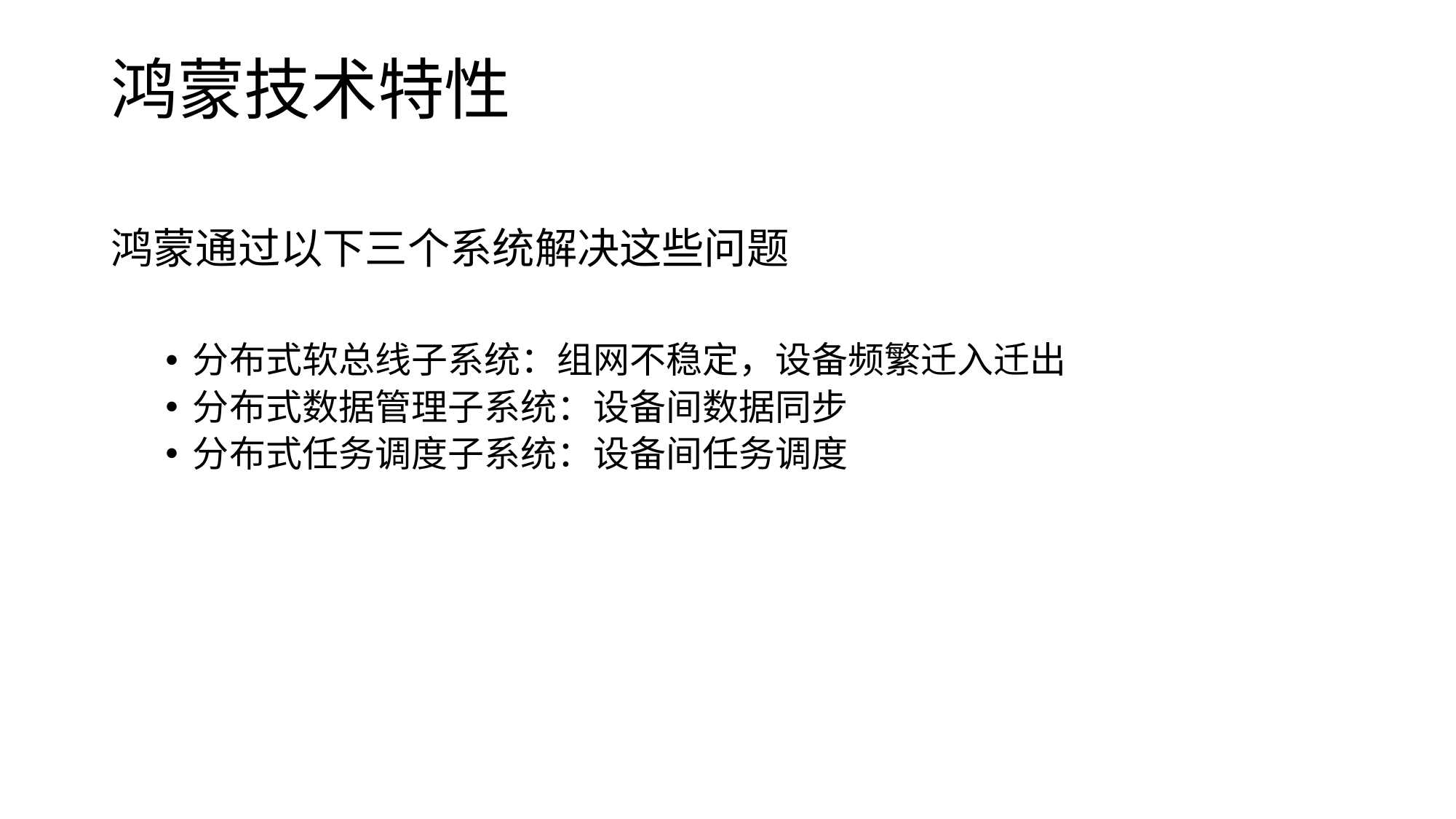

# 鸿蒙技术特性
鸿蒙通过以下三个系统解决这些问题

分布式软总线子系统：组网不稳定，设备频繁迁入迁出
分布式数据管理子系统：设备间数据同步
分布式任务调度子系统：设备间任务调度

13